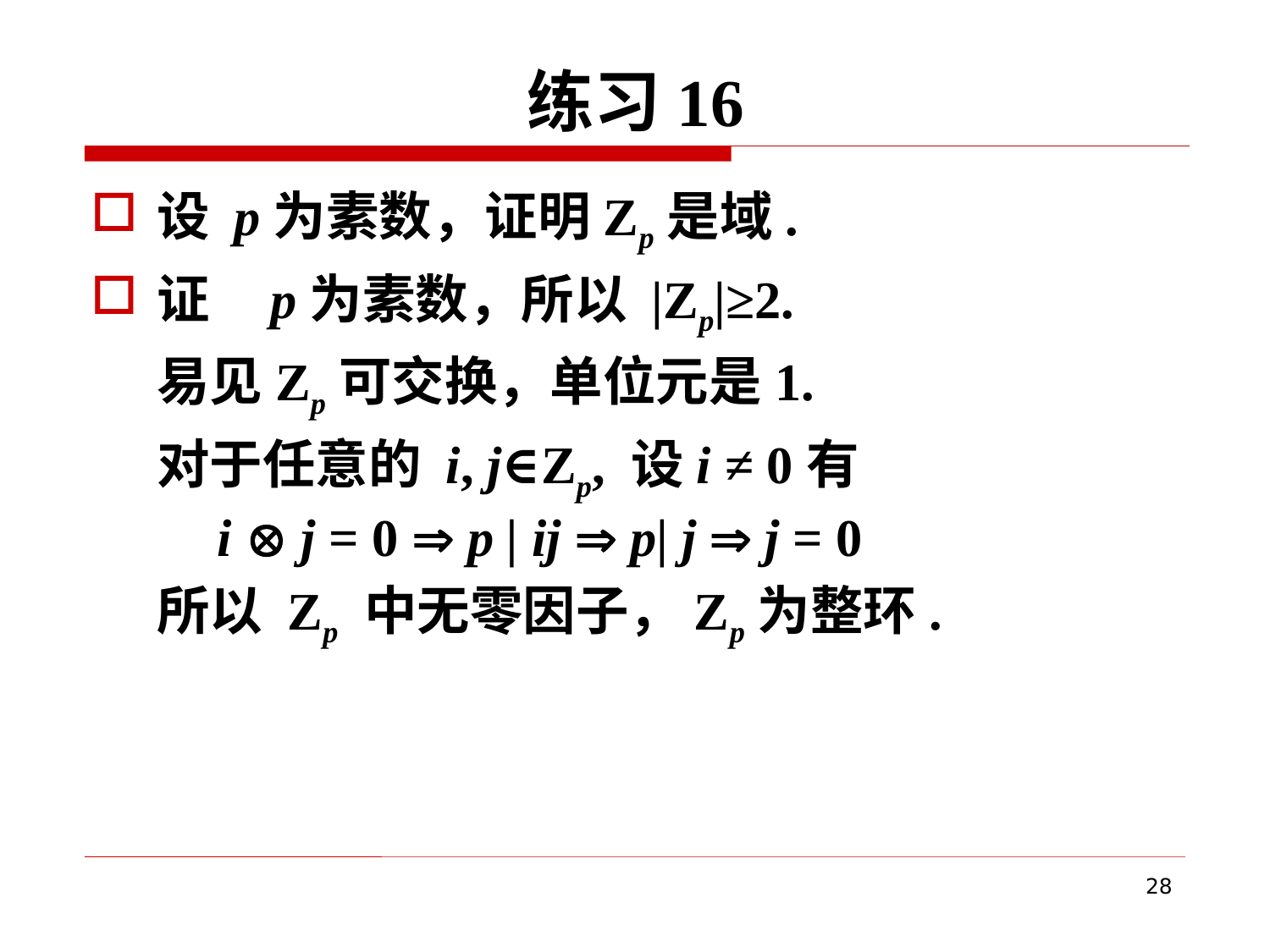

练习16
设 p为素数，证明Zp是域.
证    p为素数，所以 |Zp|≥2.
易见Zp可交换，单位元是1.
对于任意的 i, j∈Zp, 设i ≠ 0有
i ⊗ j = 0 ⇒ p | ij ⇒ p| j ⇒ j = 0
所以 Zp 中无零因子，Zp为整环.
28